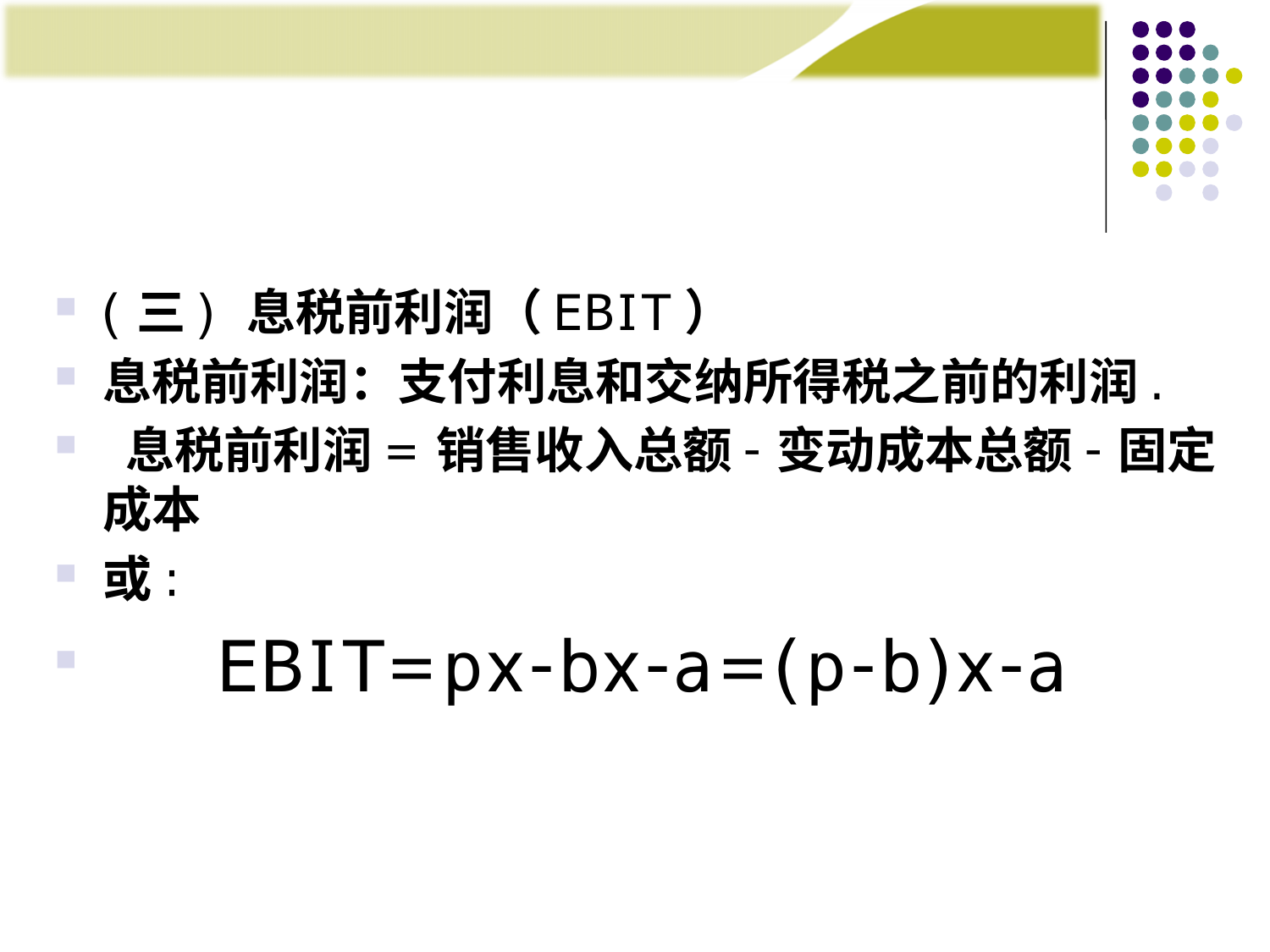

83
#
(三) 息税前利润（EBIT）
息税前利润：支付利息和交纳所得税之前的利润.
 息税前利润=销售收入总额-变动成本总额-固定成本
或:
        EBIT=px-bx-a=(p-b)x-a